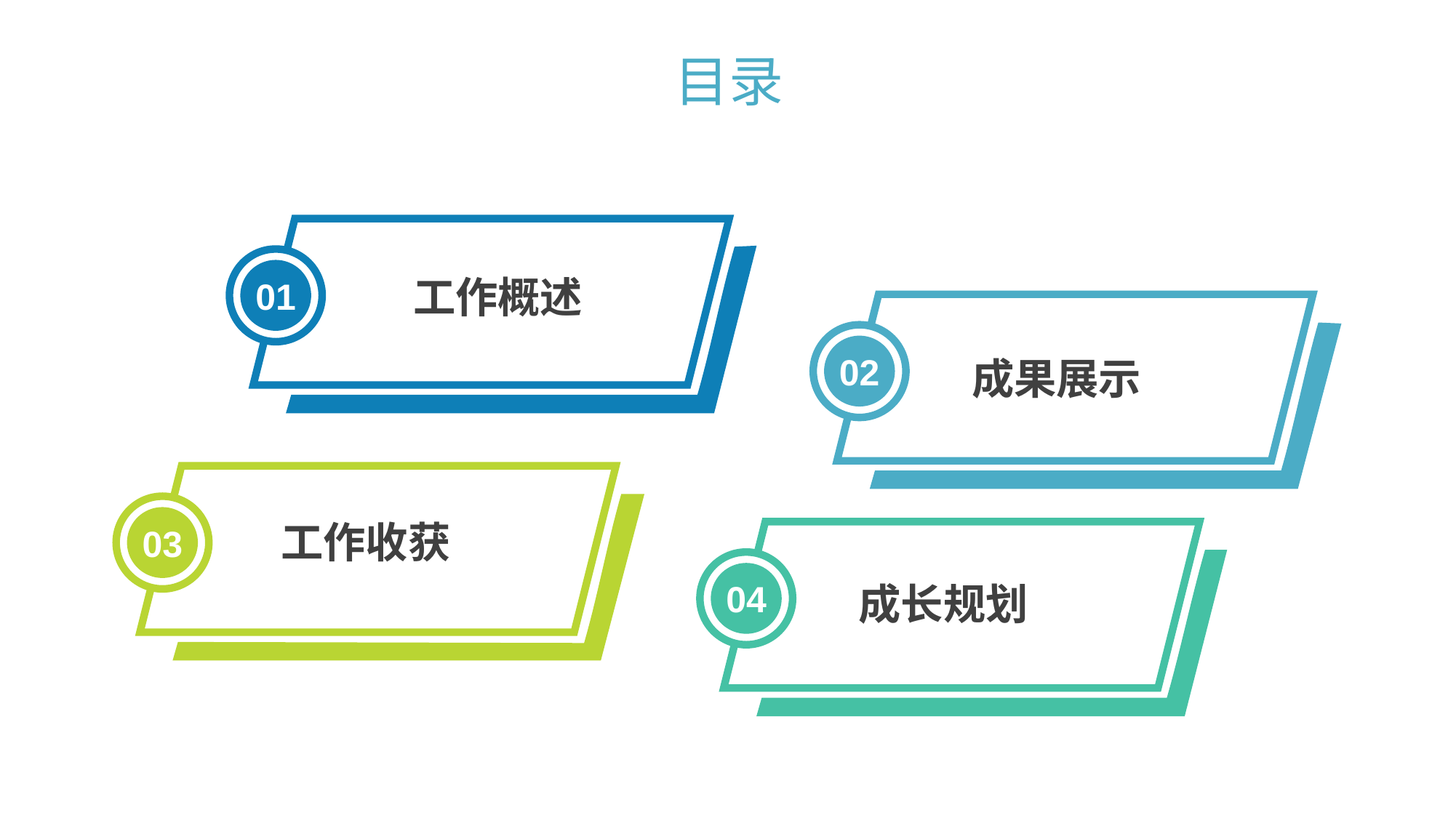

目录

01
工作概述

02
成果展示

03
工作收获

04
成长规划